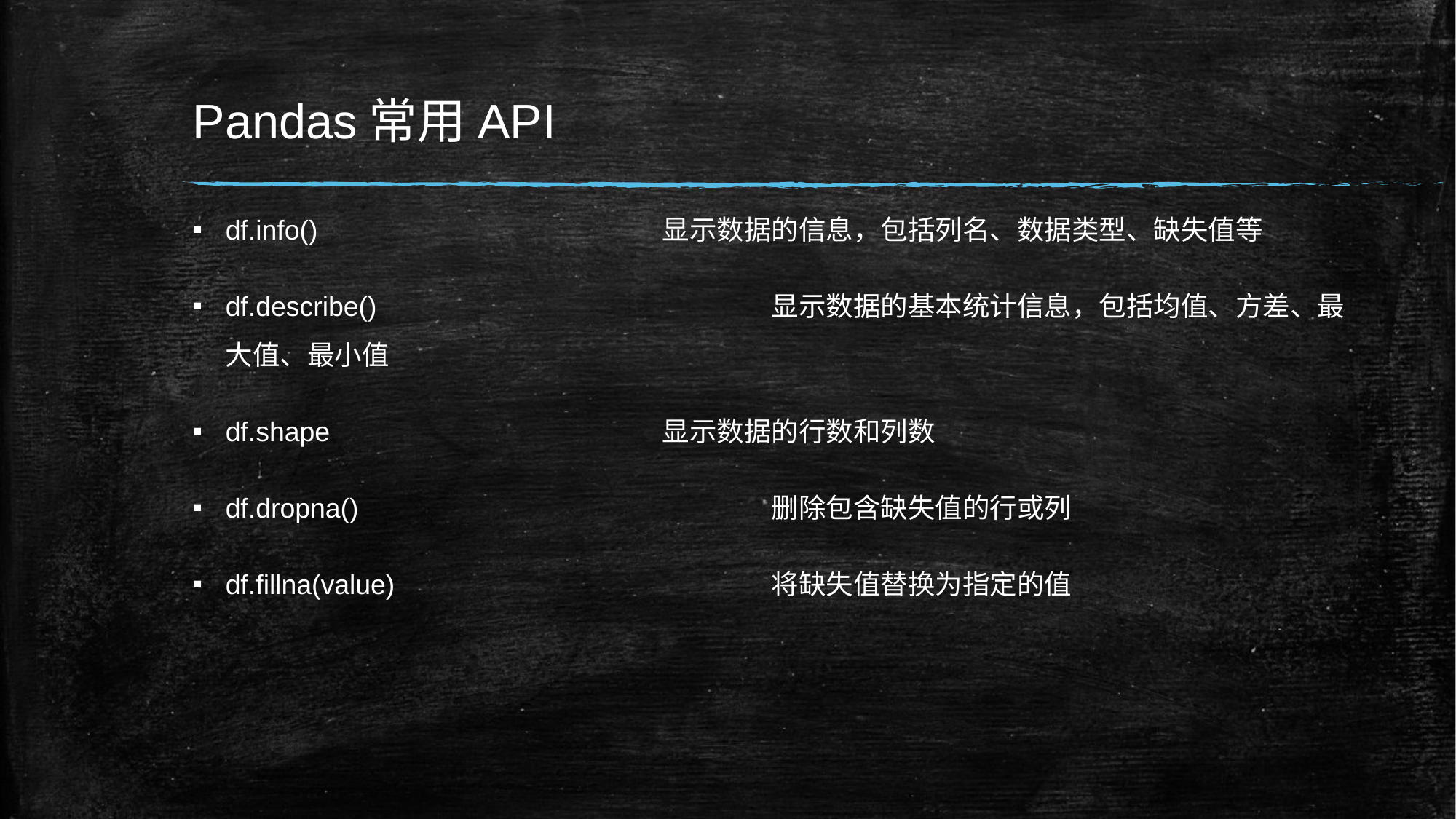

# Pandas常用API
df.info()				显示数据的信息，包括列名、数据类型、缺失值等
df.describe()				显示数据的基本统计信息，包括均值、方差、最大值、最小值
df.shape				显示数据的行数和列数
df.dropna()				删除包含缺失值的行或列
df.fillna(value)				将缺失值替换为指定的值